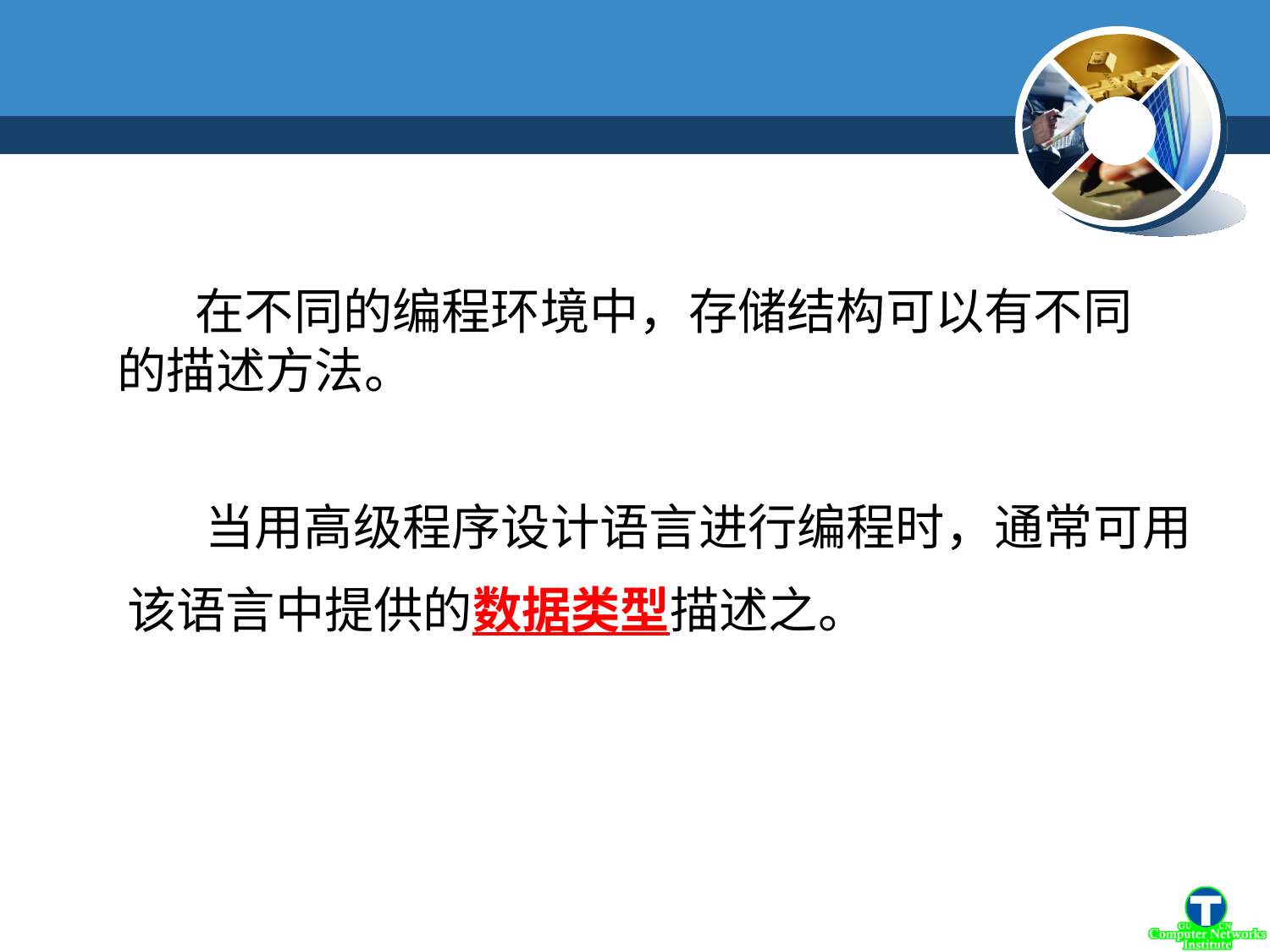

在不同的编程环境中，存储结构可以有不同的描述方法。

      当用高级程序设计语言进行编程时，通常可用该语言中提供的数据类型描述之。